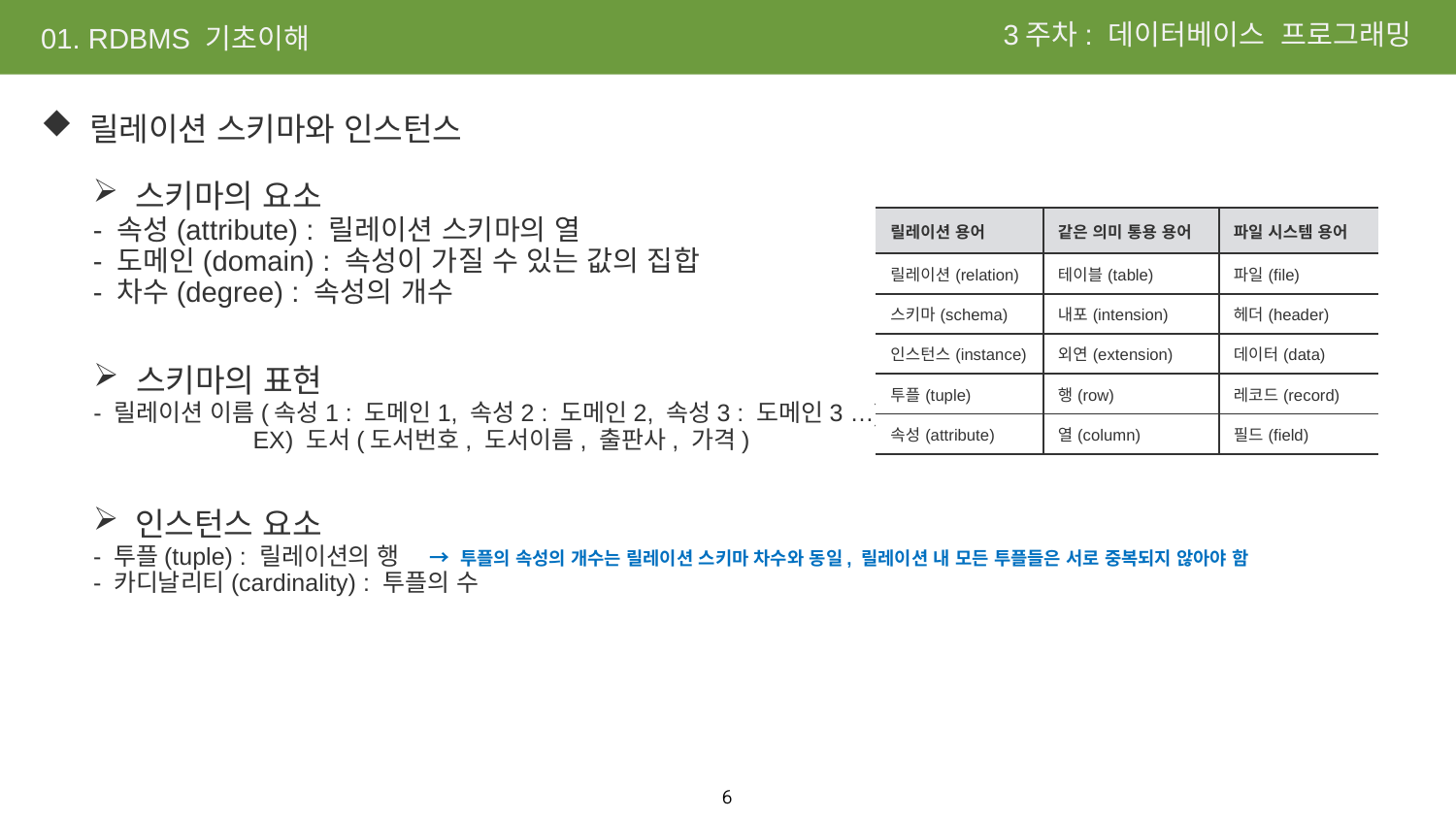

3주차: 데이터베이스  프로그래밍
01. RDBMS 기초이해
 릴레이션 스키마와 인스턴스
 스키마의 요소
- 속성(attribute) : 릴레이션 스키마의 열
- 도메인(domain) : 속성이 가질 수 있는 값의 집합
- 차수(degree) : 속성의 개수
| 릴레이션 용어 | 같은 의미 통용 용어 | 파일 시스템 용어 |
| --- | --- | --- |
| 릴레이션(relation) | 테이블(table) | 파일(file) |
| 스키마(schema) | 내포(intension) | 헤더(header) |
| 인스턴스(instance) | 외연(extension) | 데이터(data) |
| 투플(tuple) | 행(row) | 레코드(record) |
| 속성(attribute) | 열(column) | 필드(field) |
 스키마의 표현
- 릴레이션 이름(속성1 : 도메인1, 속성2 : 도메인2, 속성3 : 도메인3 …)
	  EX) 도서(도서번호, 도서이름, 출판사, 가격)
 인스턴스 요소
- 투플(tuple) : 릴레이션의 행
- 카디날리티(cardinality) : 투플의 수
→ 투플의 속성의 개수는 릴레이션 스키마 차수와 동일, 릴레이션 내 모든 투플들은 서로 중복되지 않아야 함
6